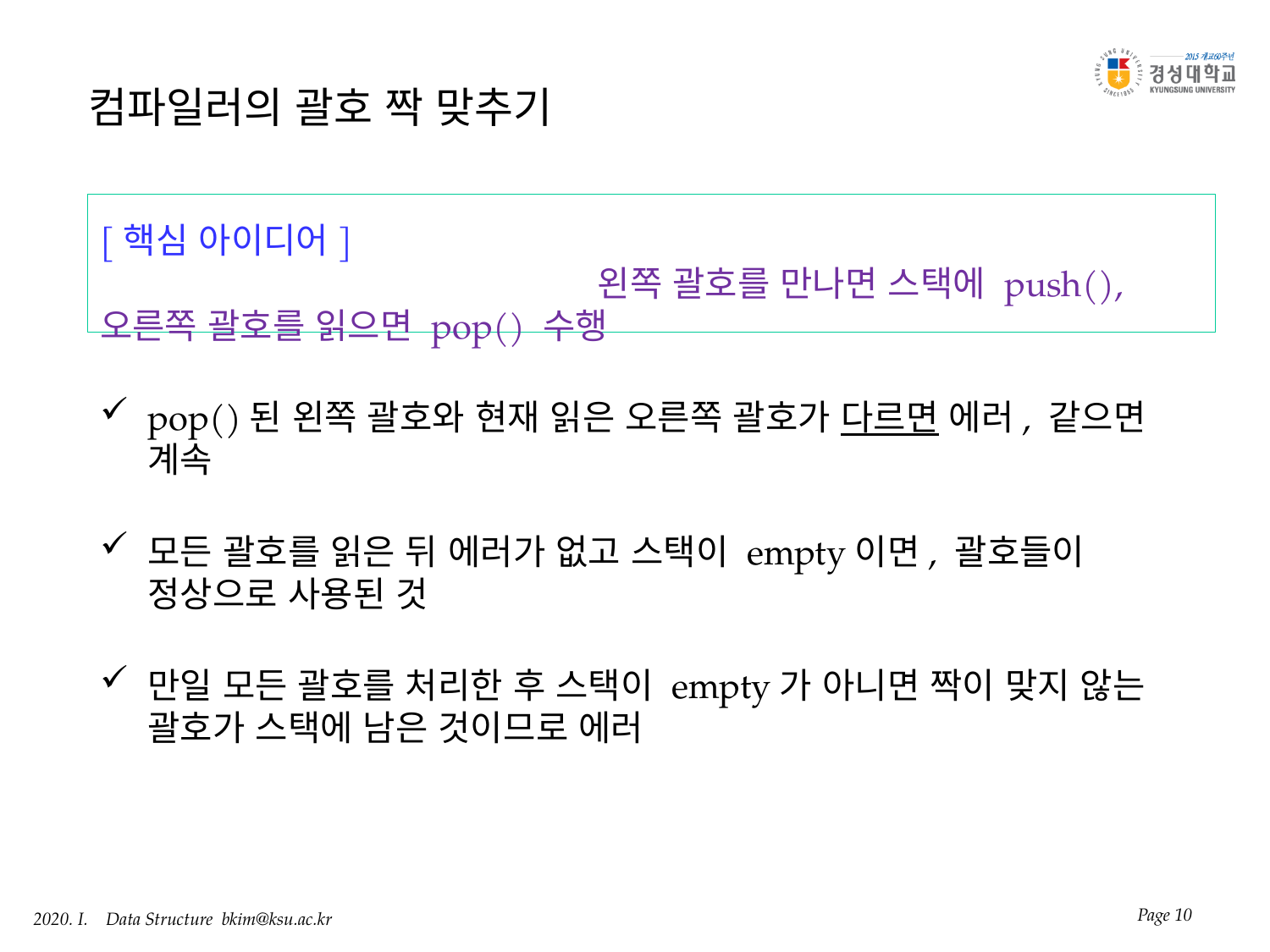

# 컴파일러의 괄호 짝 맞추기

[핵심 아이디어]                                                                                                                                                      왼쪽 괄호를 만나면 스택에 push(), 오른쪽 괄호를 읽으면 pop() 수행
pop()된 왼쪽 괄호와 현재 읽은 오른쪽 괄호가 다르면 에러, 같으면 계속
모든 괄호를 읽은 뒤 에러가 없고 스택이 empty이면, 괄호들이 정상으로 사용된 것
만일 모든 괄호를 처리한 후 스택이 empty가 아니면 짝이 맞지 않는 괄호가 스택에 남은 것이므로 에러
Page 10